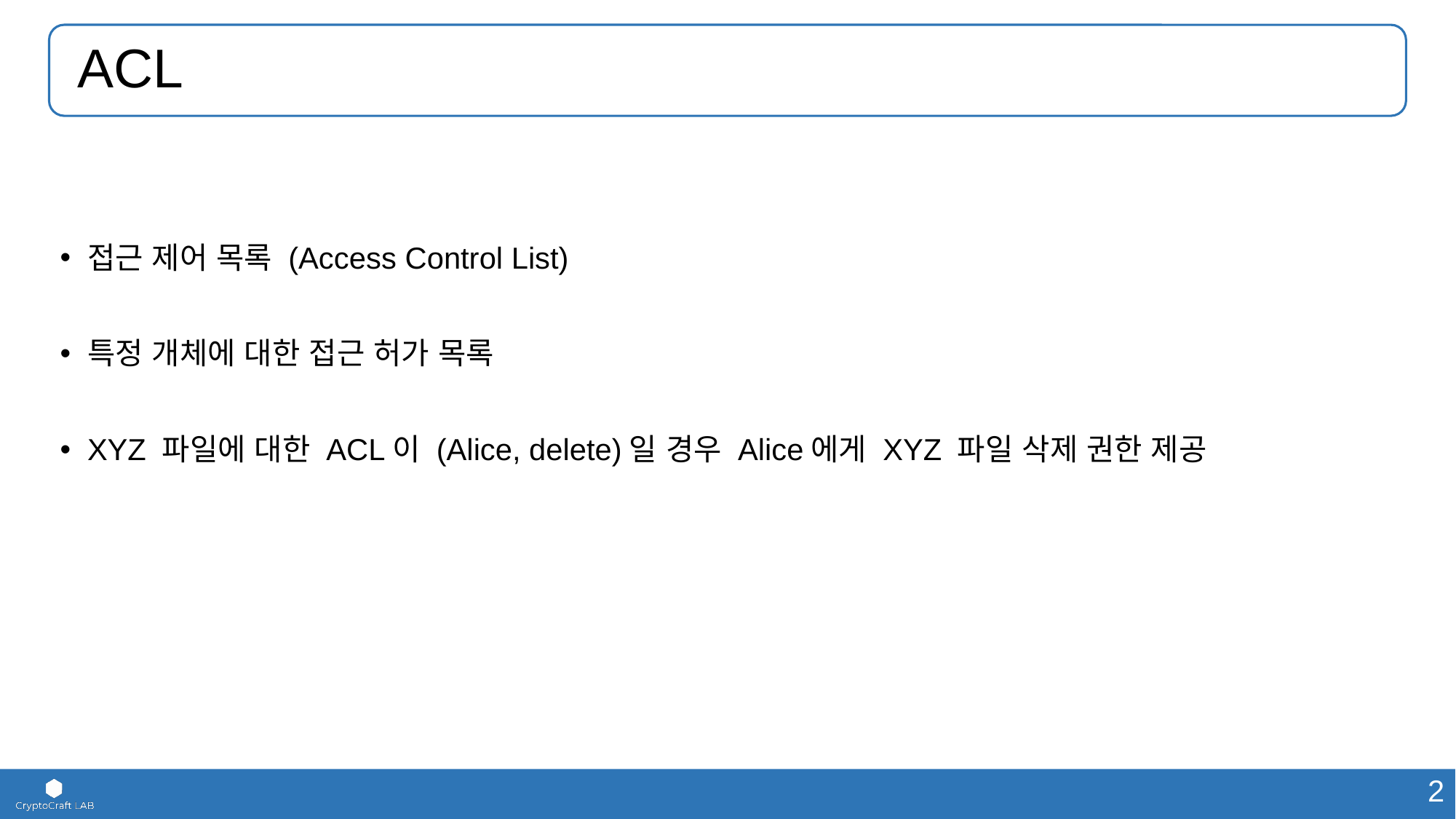

# ACL

접근 제어 목록 (Access Control List)

특정 개체에 대한 접근 허가 목록

XYZ 파일에 대한 ACL이 (Alice, delete)일 경우 Alice에게 XYZ 파일 삭제 권한 제공